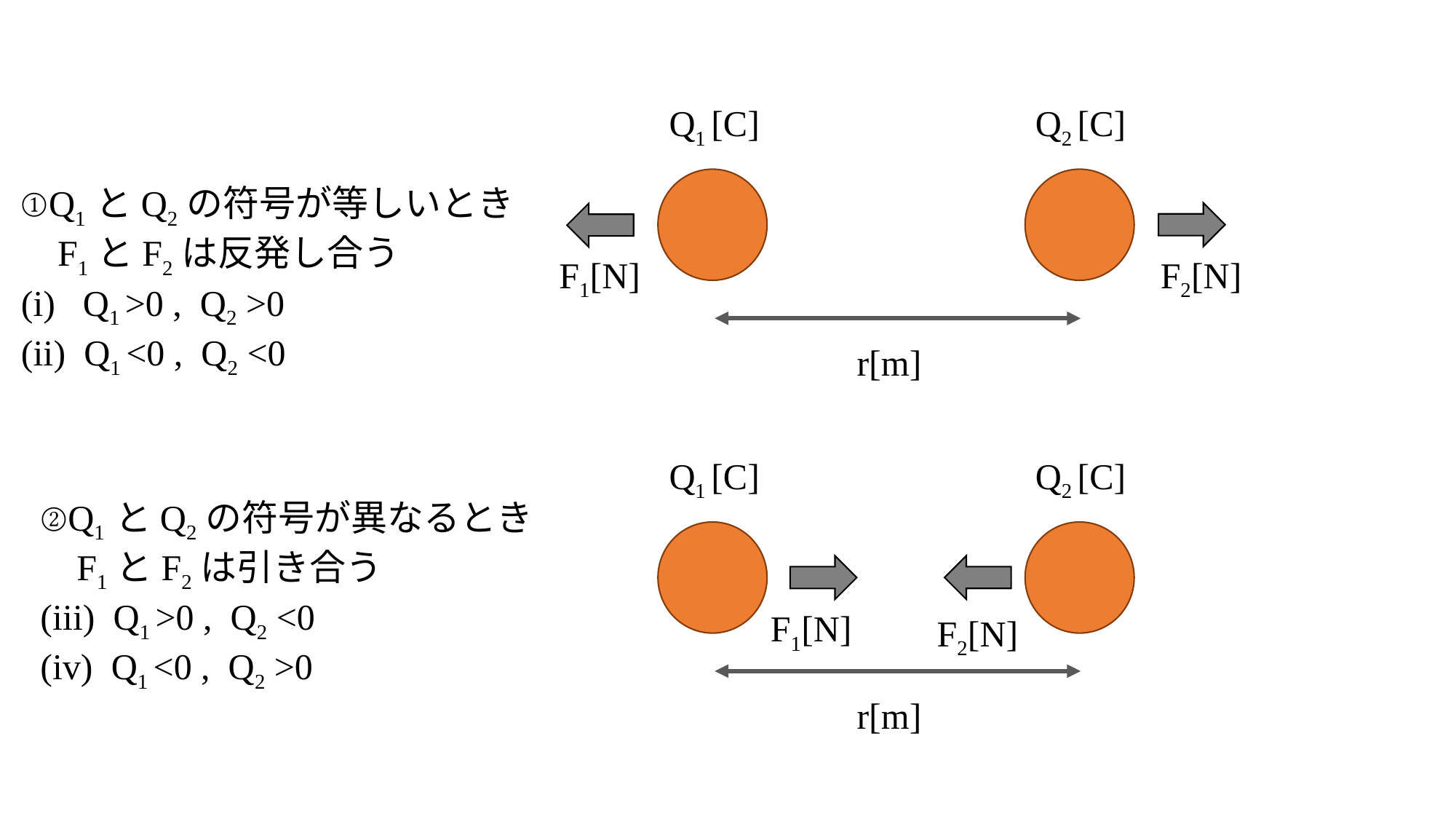

Q2 [C]
Q1 [C]

①Q1 とQ2の符号が等しいとき
    F1とF2は反発し合う
(i)   Q1 >0 ,  Q2 >0
(ii)  Q1 <0 ,  Q2 <0

F1[N]
F2[N]
r[m]
Q2 [C]
Q1 [C]
②Q1 とQ2の符号が異なるとき
    F1とF2は引き合う
(iii)  Q1 >0 ,  Q2 <0
(iv)  Q1 <0 ,  Q2 >0

F1[N]
F2[N]
r[m]